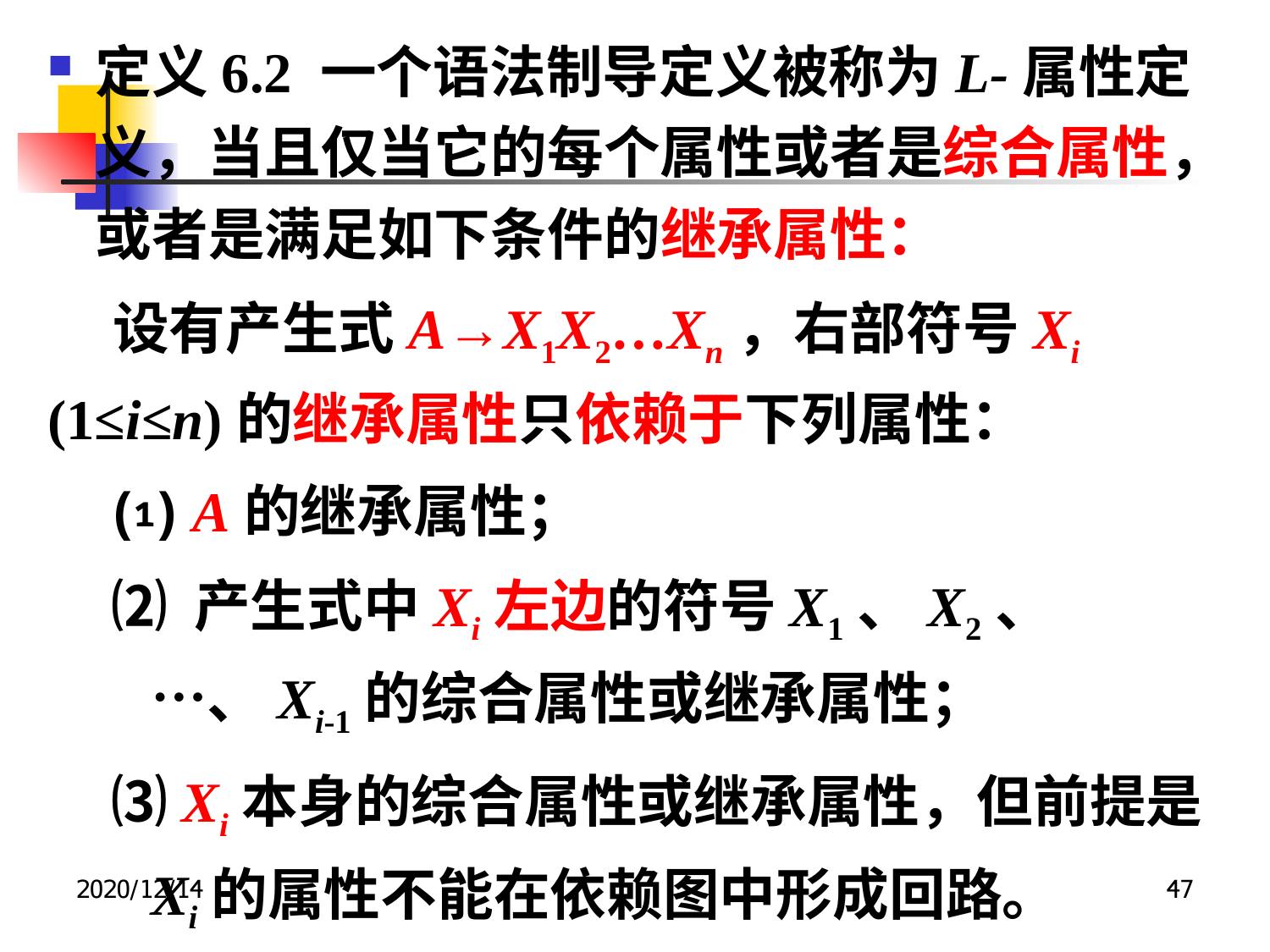

定义6.2 一个语法制导定义被称为L-属性定义，当且仅当它的每个属性或者是综合属性，或者是满足如下条件的继承属性：
    设有产生式A→X1X2…Xn，右部符号Xi (1≤i≤n)的继承属性只依赖于下列属性：
⑴ A的继承属性；
⑵ 产生式中Xi左边的符号X1、X2、…、Xi-1的综合属性或继承属性；
⑶ Xi本身的综合属性或继承属性，但前提是Xi的属性不能在依赖图中形成回路。
2020/12/14
47